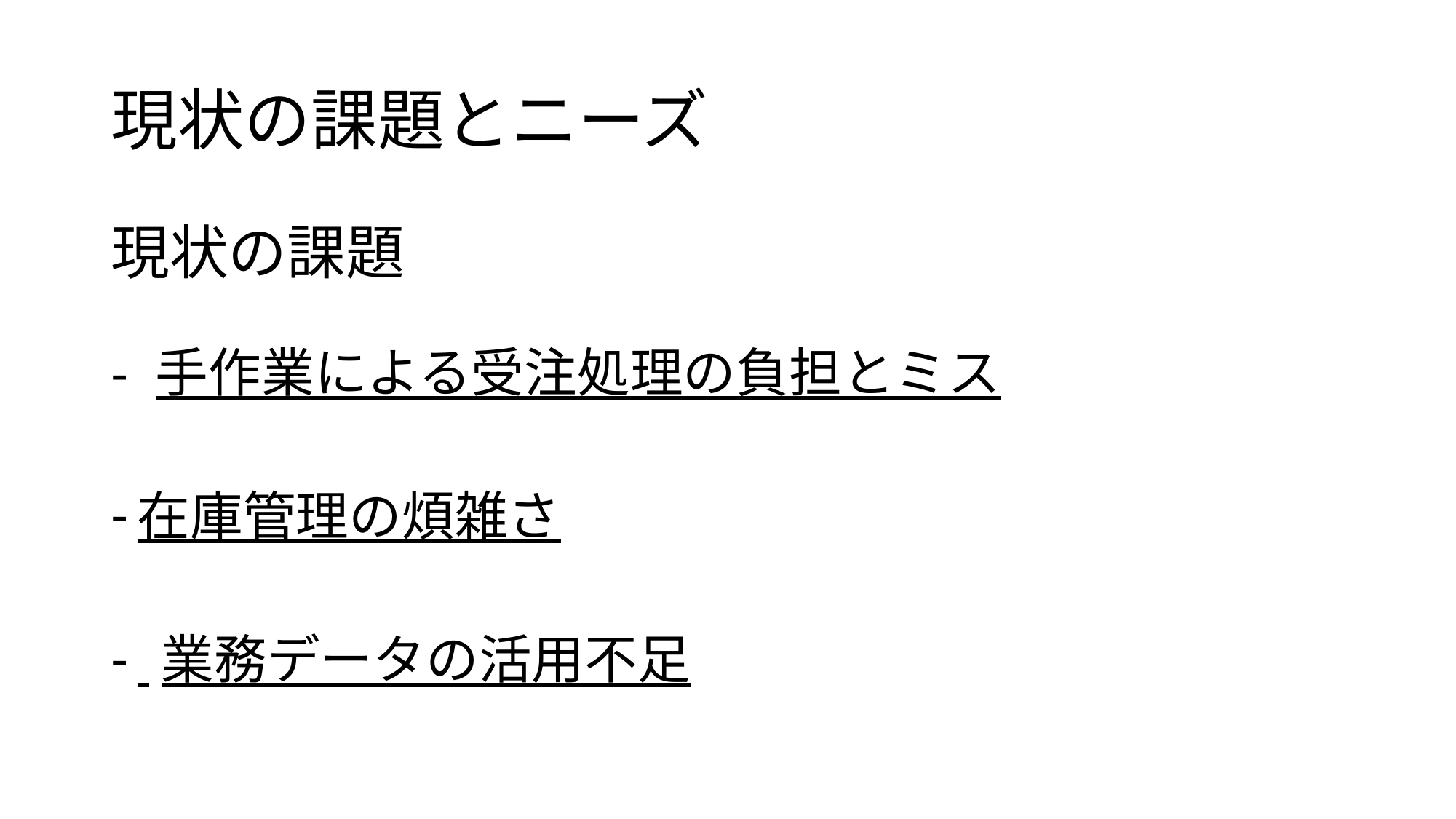

# 現状の課題とニーズ
現状の課題
- 手作業による受注処理の負担とミス

在庫管理の煩雑さ

 業務データの活用不足